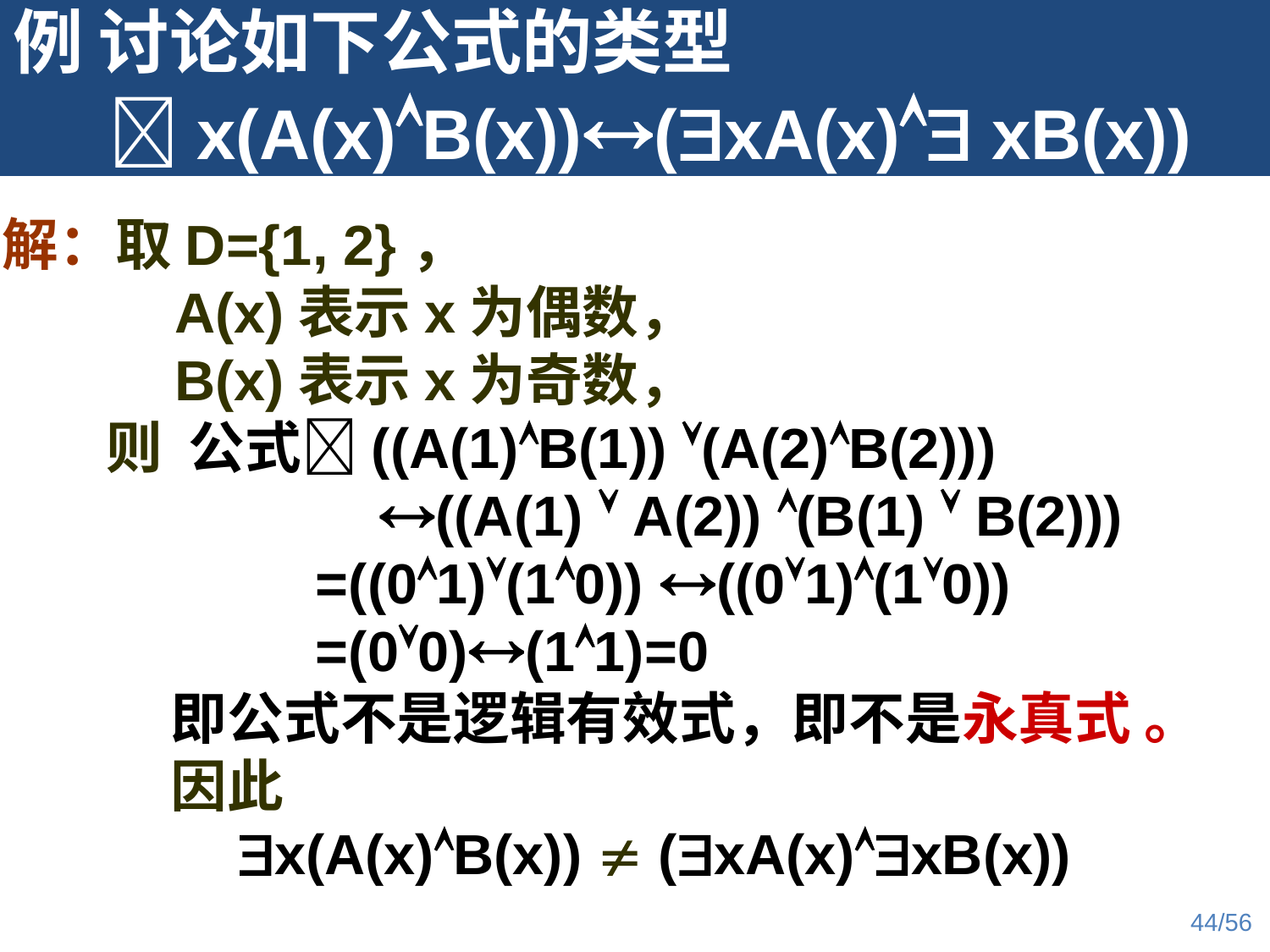

例 讨论如下公式的类型
      ∃x(A(x)∧B(x))↔(∃xA(x)∧∃ xB(x))
解：取D={1, 2}，
           A(x)表示x为偶数，
           B(x)表示x为奇数，
       则  公式⇔((A(1)∧B(1)) ∨(A(2)∧B(2)))
                        ↔((A(1) ∨ A(2)) ∧(B(1) ∨ B(2)))
                    =((0∧1)∨(1∧0)) ↔((0∨1)∧(1∨0))
                    =(0∨0)↔(1∧1)=0
            即公式不是逻辑有效式，即不是永真式 。
            因此
               ∃x(A(x)∧B(x)) ≠ (∃xA(x)∧∃xB(x))
44/56